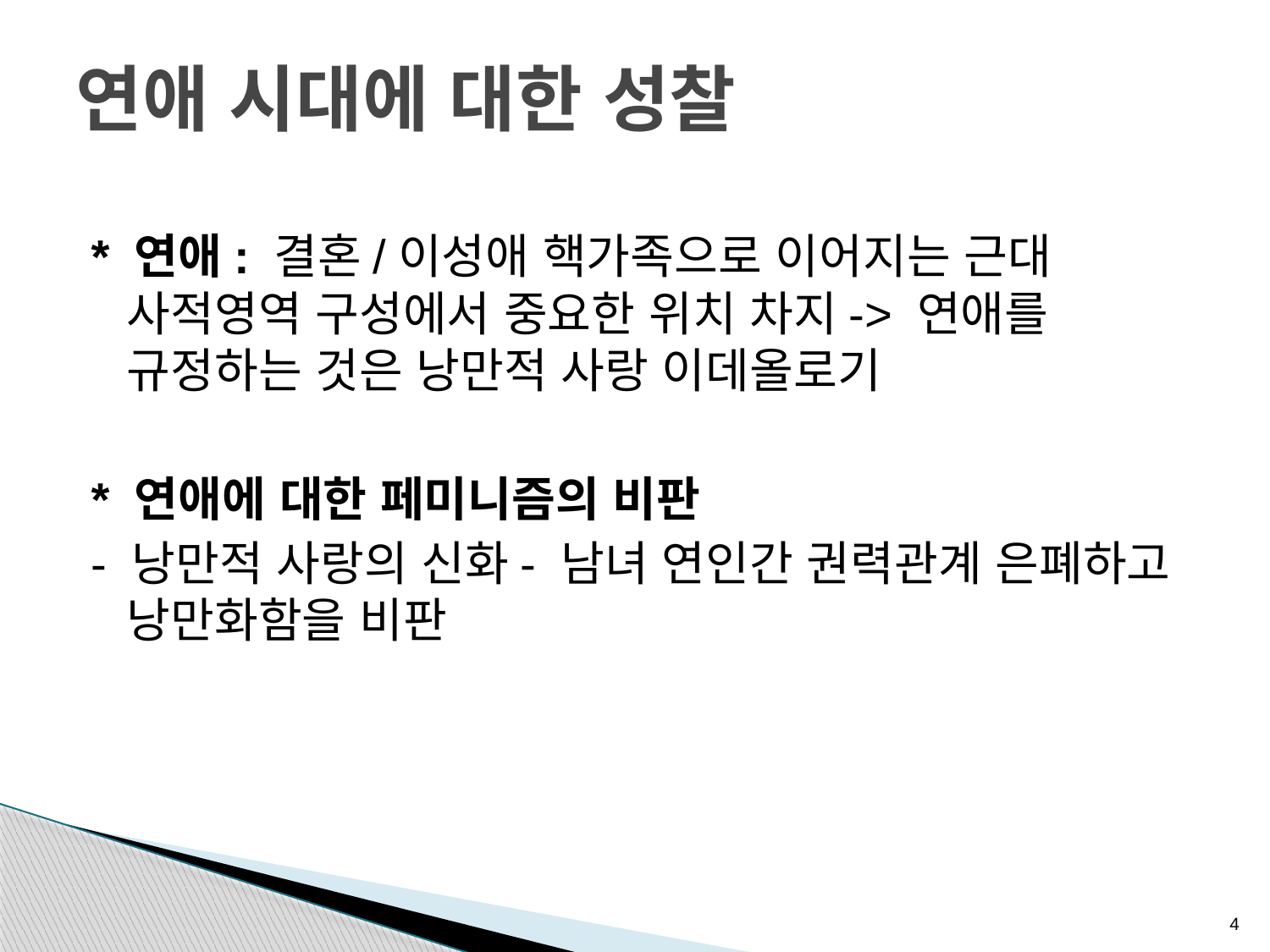

# 연애 시대에 대한 성찰

* 연애: 결혼/이성애 핵가족으로 이어지는 근대 사적영역 구성에서 중요한 위치 차지-> 연애를 규정하는 것은 낭만적 사랑 이데올로기

* 연애에 대한 페미니즘의 비판
- 낭만적 사랑의 신화- 남녀 연인간 권력관계 은폐하고 낭만화함을 비판
4